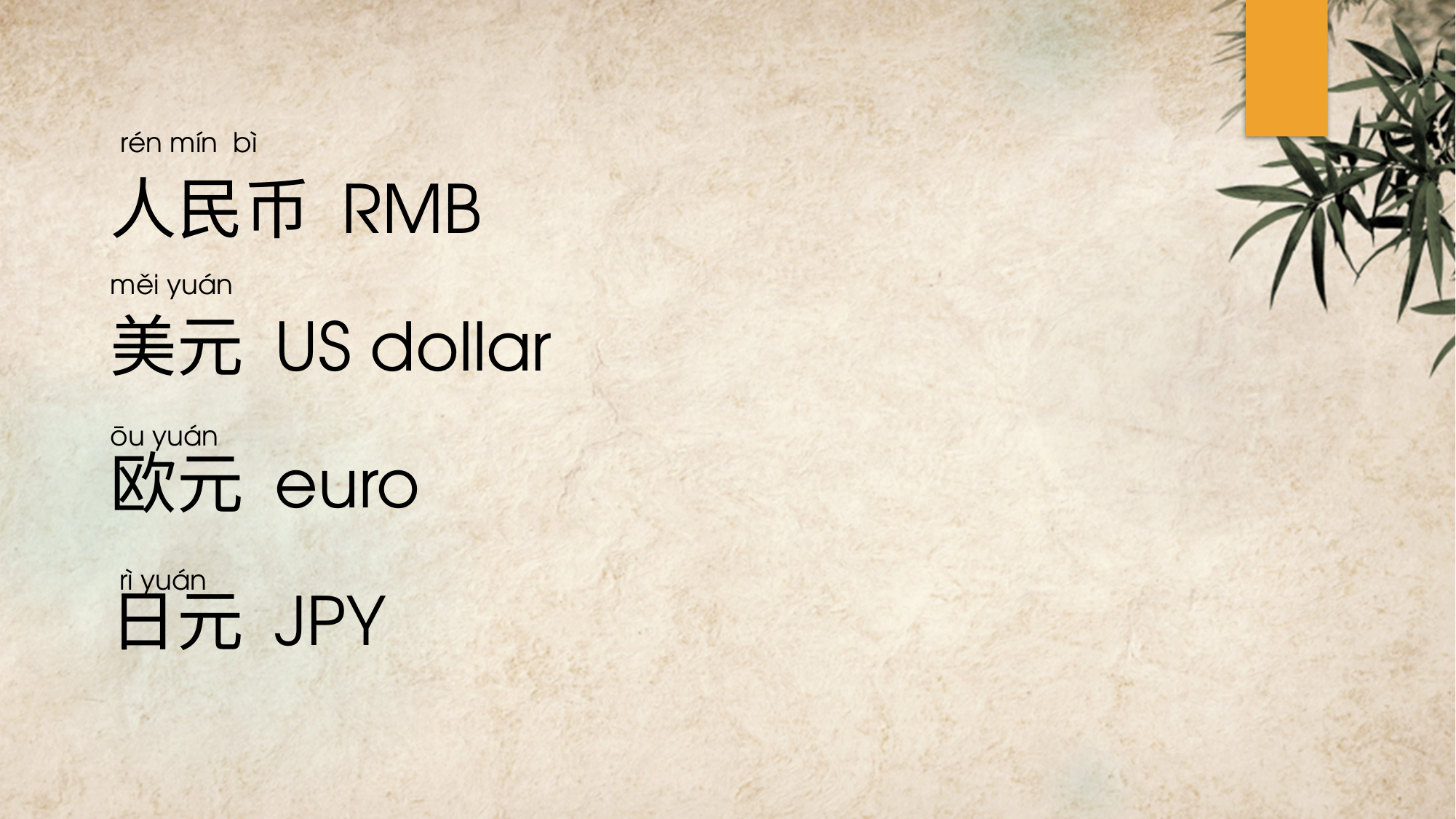

rén mín  bì
人民币 RMB
美元 US dollar
欧元 euro
日元 JPY
měi yuán
ōu yuán
rì yuán